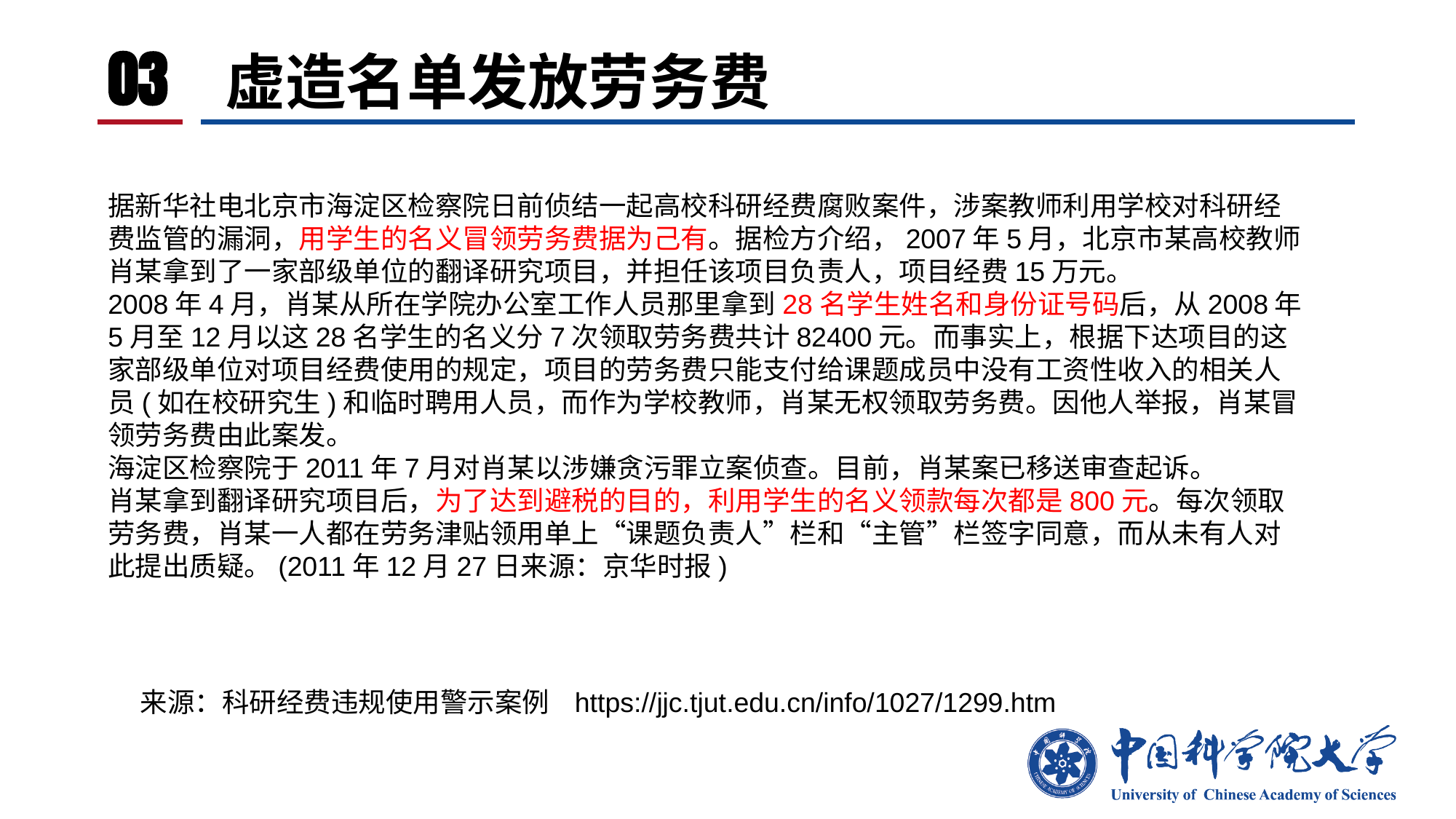

# 03   虚造名单发放劳务费
据新华社电北京市海淀区检察院日前侦结一起高校科研经费腐败案件，涉案教师利用学校对科研经费监管的漏洞，用学生的名义冒领劳务费据为己有。据检方介绍，2007年5月，北京市某高校教师肖某拿到了一家部级单位的翻译研究项目，并担任该项目负责人，项目经费15万元。
2008年4月，肖某从所在学院办公室工作人员那里拿到28名学生姓名和身份证号码后，从2008年5月至12月以这28名学生的名义分7次领取劳务费共计82400元。而事实上，根据下达项目的这家部级单位对项目经费使用的规定，项目的劳务费只能支付给课题成员中没有工资性收入的相关人员(如在校研究生)和临时聘用人员，而作为学校教师，肖某无权领取劳务费。因他人举报，肖某冒领劳务费由此案发。
海淀区检察院于2011年7月对肖某以涉嫌贪污罪立案侦查。目前，肖某案已移送审查起诉。
肖某拿到翻译研究项目后，为了达到避税的目的，利用学生的名义领款每次都是800元。每次领取劳务费，肖某一人都在劳务津贴领用单上“课题负责人”栏和“主管”栏签字同意，而从未有人对此提出质疑。(2011年12月27日来源：京华时报)
来源：科研经费违规使用警示案例   https://jjc.tjut.edu.cn/info/1027/1299.htm